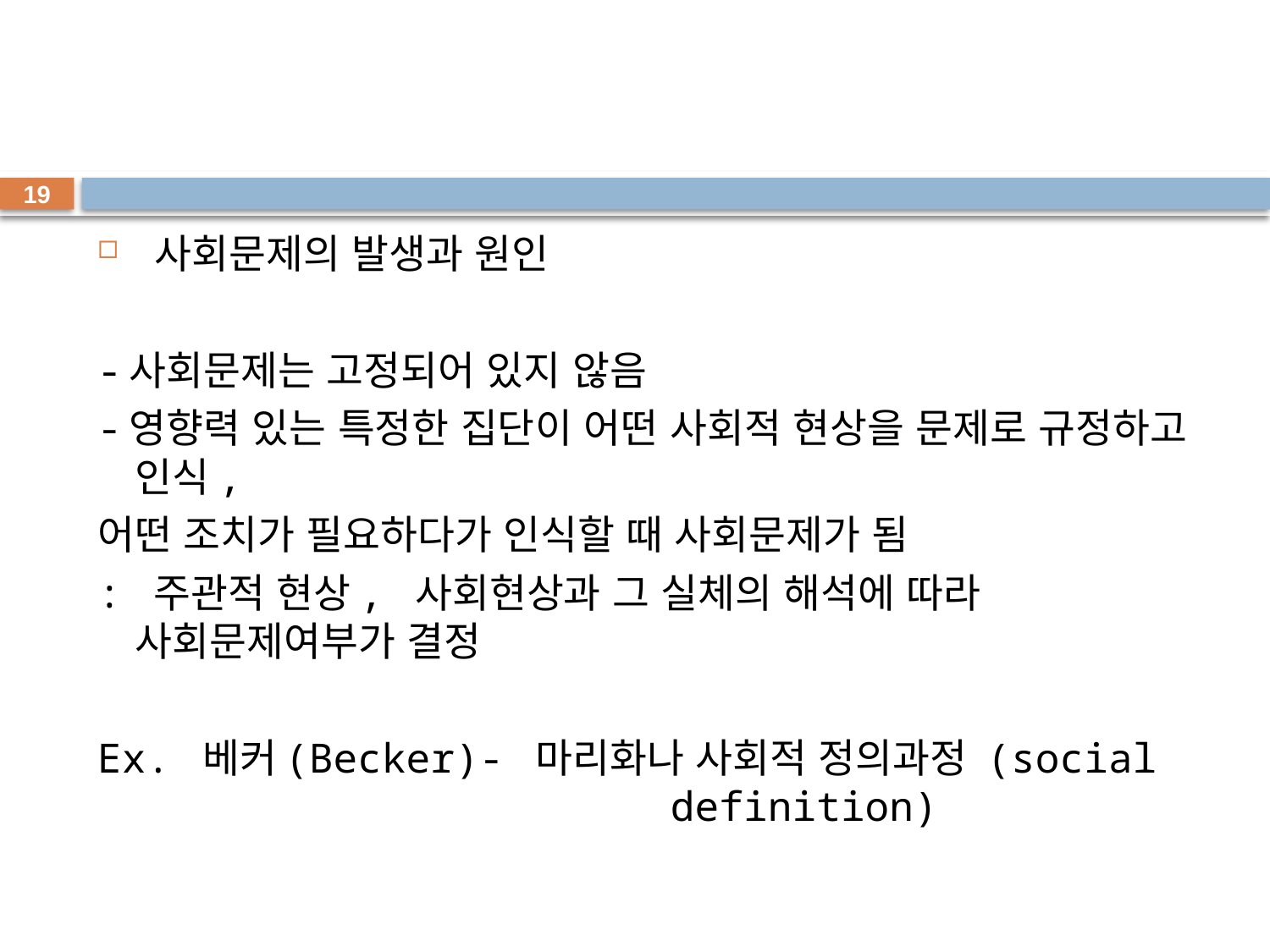

#
19
 사회문제의 발생과 원인

-사회문제는 고정되어 있지 않음
-영향력 있는 특정한 집단이 어떤 사회적 현상을 문제로 규정하고 인식,
어떤 조치가 필요하다가 인식할 때 사회문제가 됨
: 주관적 현상, 사회현상과 그 실체의 해석에 따라 사회문제여부가 결정

Ex. 베커(Becker)- 마리화나 사회적 정의과정 (social                        definition)